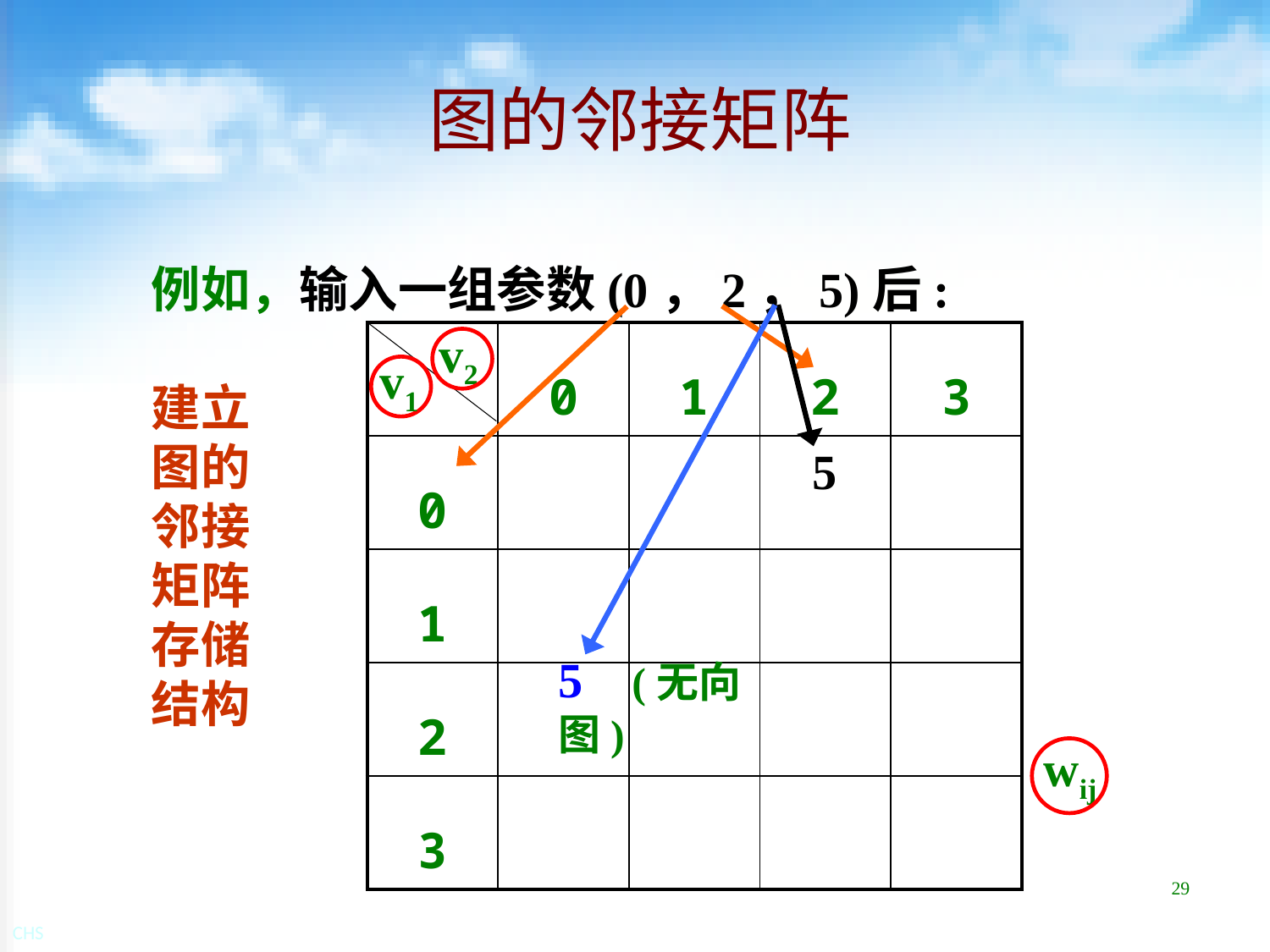

# 图的邻接矩阵
例如，输入一组参数(0，2，5)后:

建立
图的
邻接
矩阵
存储
结构

v2

|  | 0 | 1 | 2 | 3 |
| --- | --- | --- | --- | --- |
| 0 |  |  |  |  |
| 1 |  |  |  |  |
| 2 |  |  |  |  |
| 3 |  |  |  |  |

v1

5
5    (无向图)
wij

29